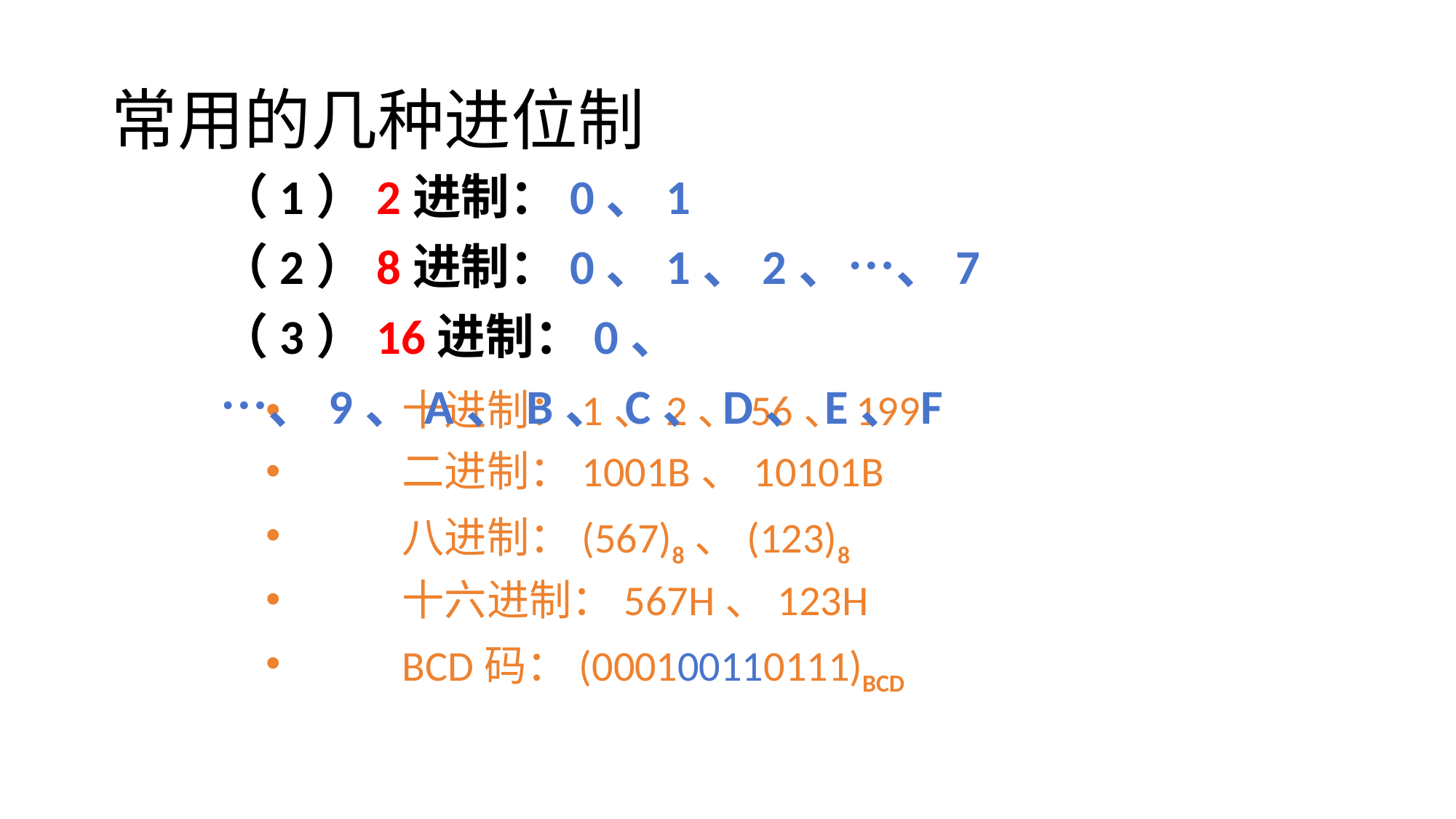

# 常用的几种进位制
（1）2进制：0、1
（2）8进制：0、1、2、…、7
（3）16进制：0、…、9、A、B、C、D、E、F
	十进制：1、2、56、199
	二进制：1001B、10101B
	八进制：(567)8、(123)8
	十六进制：567H、123H
	BCD码：(000100110111)BCD